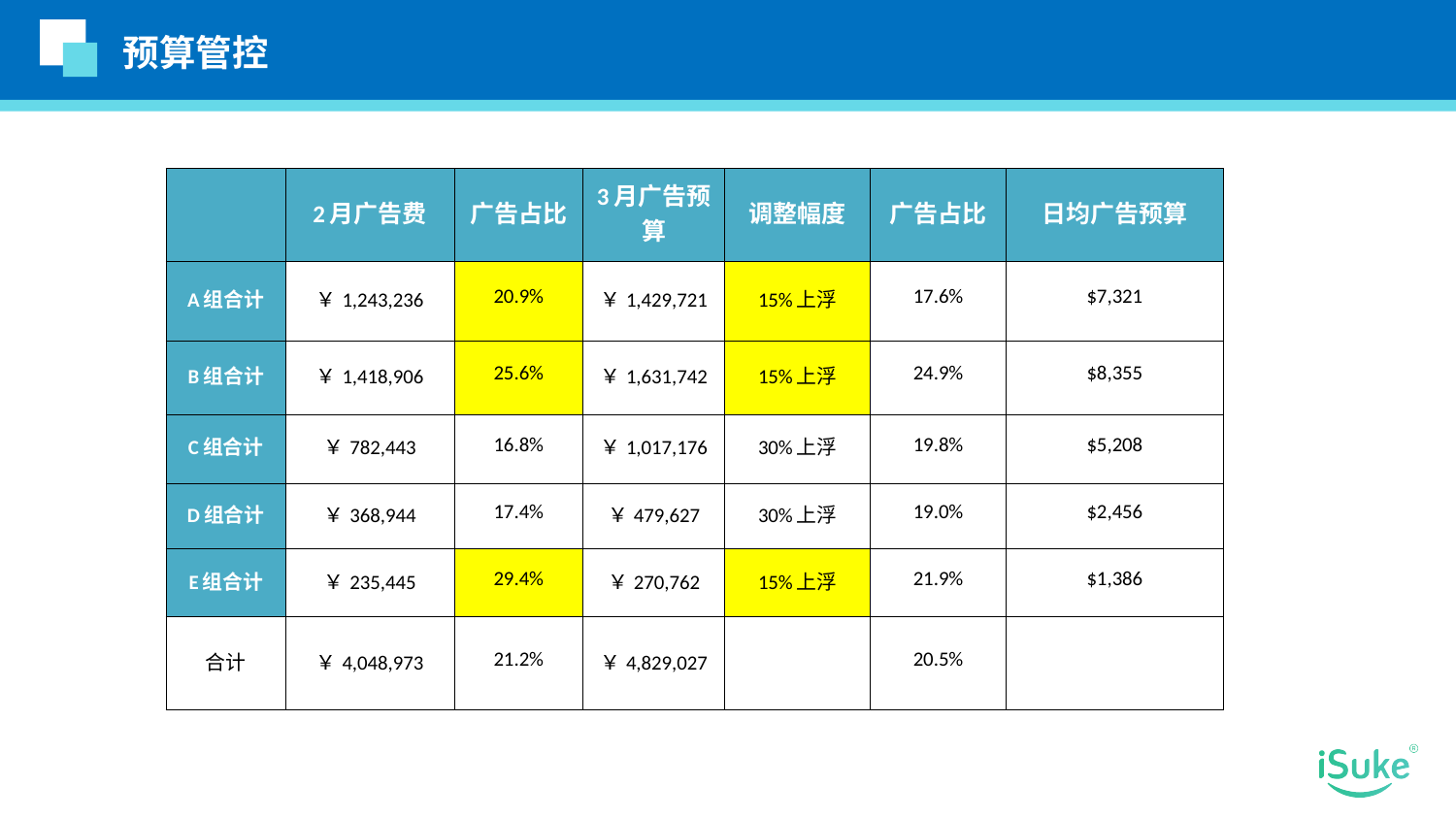

预算管控

|  | 2月广告费 | 广告占比 | 3月广告预算 | 调整幅度 | 广告占比 | 日均广告预算 |
| --- | --- | --- | --- | --- | --- | --- |
| A组合计 | ￥1,243,236 | 20.9% | ￥1,429,721 | 15%上浮 | 17.6% | $7,321 |
| B组合计 | ￥1,418,906 | 25.6% | ￥1,631,742 | 15%上浮 | 24.9% | $8,355 |
| C组合计 | ￥782,443 | 16.8% | ￥1,017,176 | 30%上浮 | 19.8% | $5,208 |
| D组合计 | ￥368,944 | 17.4% | ￥479,627 | 30%上浮 | 19.0% | $2,456 |
| E组合计 | ￥235,445 | 29.4% | ￥270,762 | 15%上浮 | 21.9% | $1,386 |
| 合计 | ￥4,048,973 | 21.2% | ￥4,829,027 |  | 20.5% |  |